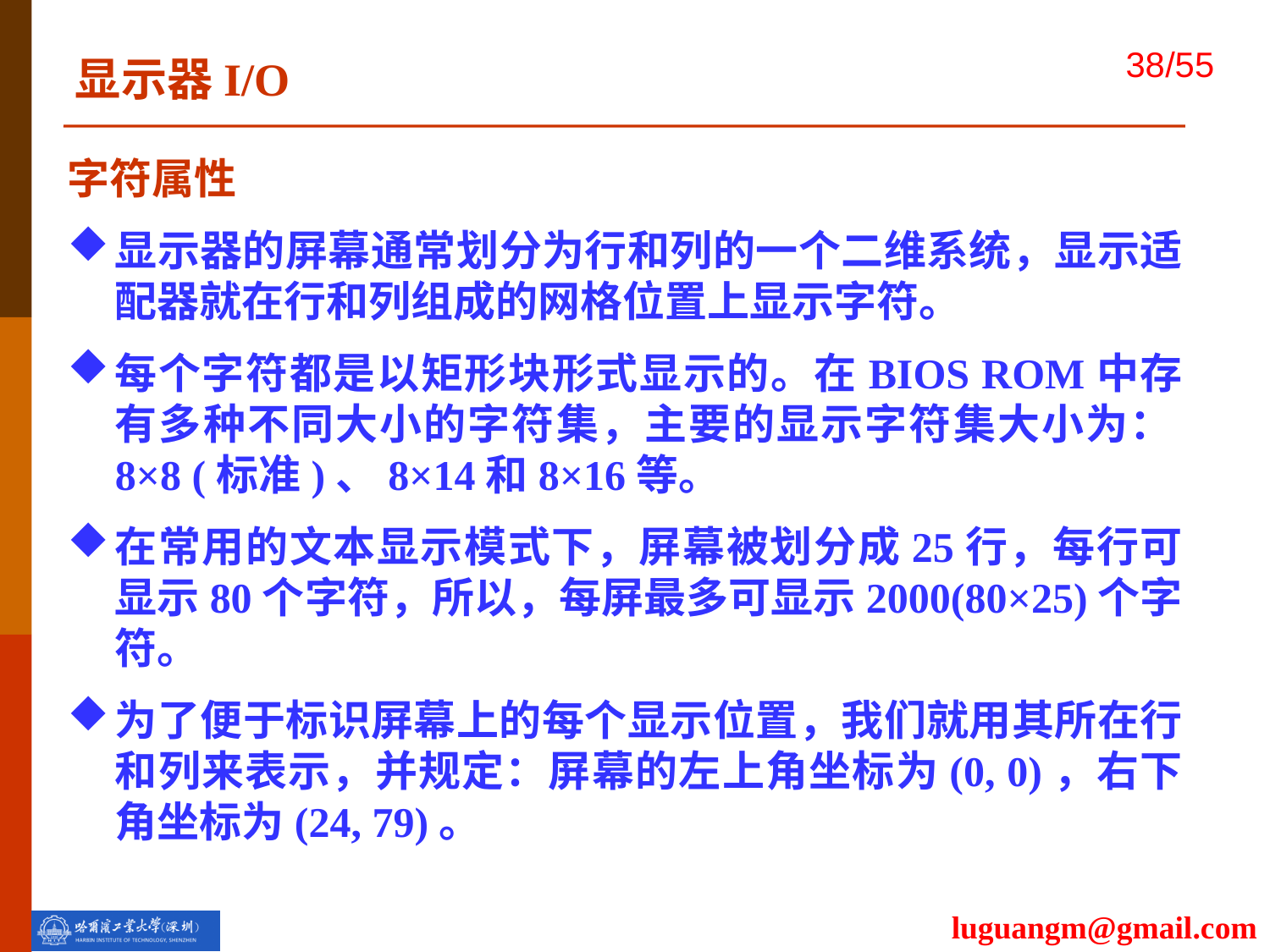

显示器I/O
字符属性
显示器的屏幕通常划分为行和列的一个二维系统，显示适配器就在行和列组成的网格位置上显示字符。
每个字符都是以矩形块形式显示的。在BIOS ROM中存有多种不同大小的字符集，主要的显示字符集大小为：8×8 (标准)、8×14和8×16等。
在常用的文本显示模式下，屏幕被划分成25行，每行可显示80个字符，所以，每屏最多可显示2000(80×25)个字符。
为了便于标识屏幕上的每个显示位置，我们就用其所在行和列来表示，并规定：屏幕的左上角坐标为(0, 0)，右下角坐标为(24, 79)。